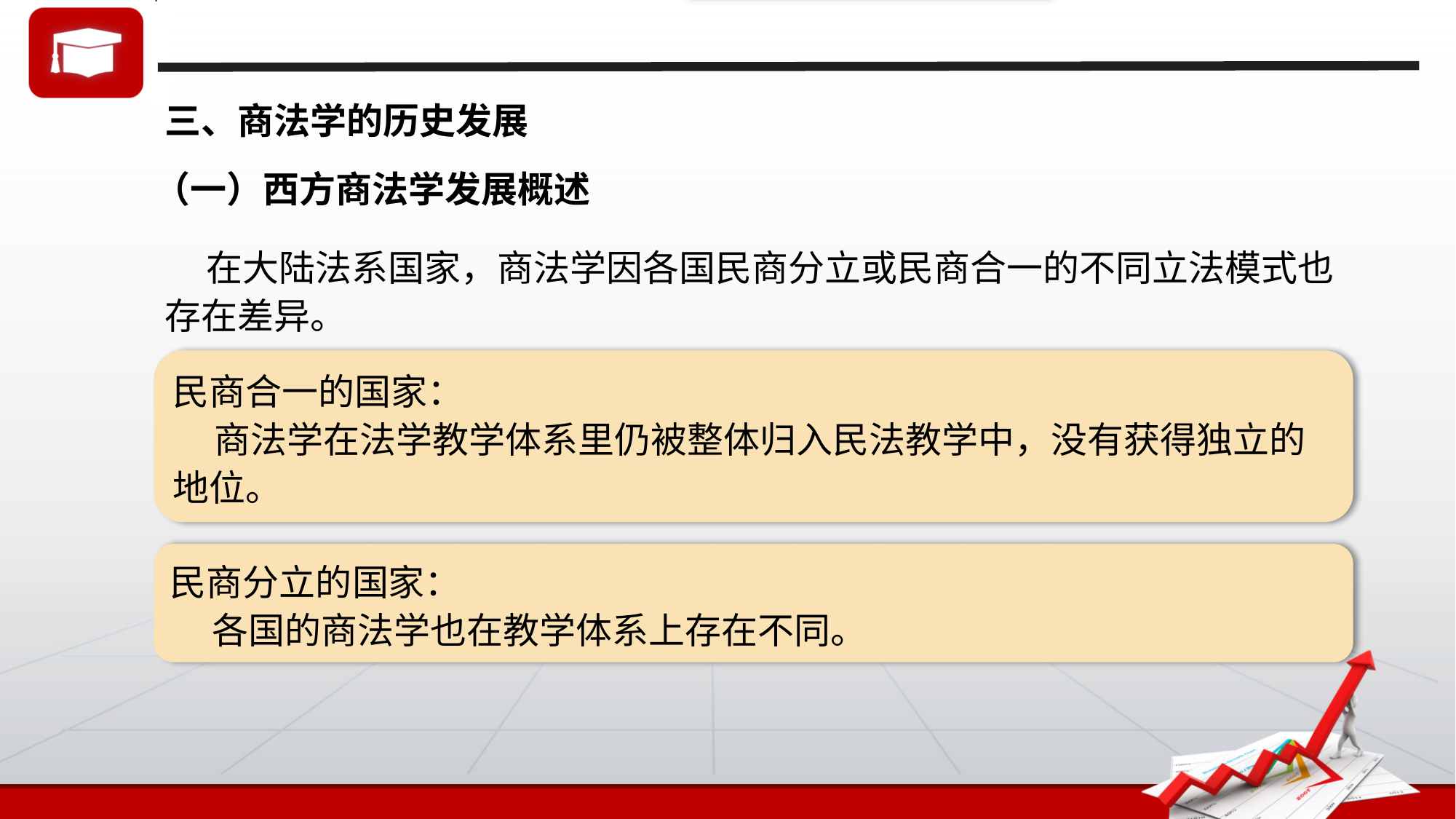

三、商法学的历史发展
 （一）西方商法学发展概述
    在大陆法系国家，商法学因各国民商分立或民商合一的不同立法模式也存在差异。

民商合一的国家：
    商法学在法学教学体系里仍被整体归入民法教学中，没有获得独立的地位。
民商分立的国家：
    各国的商法学也在教学体系上存在不同。